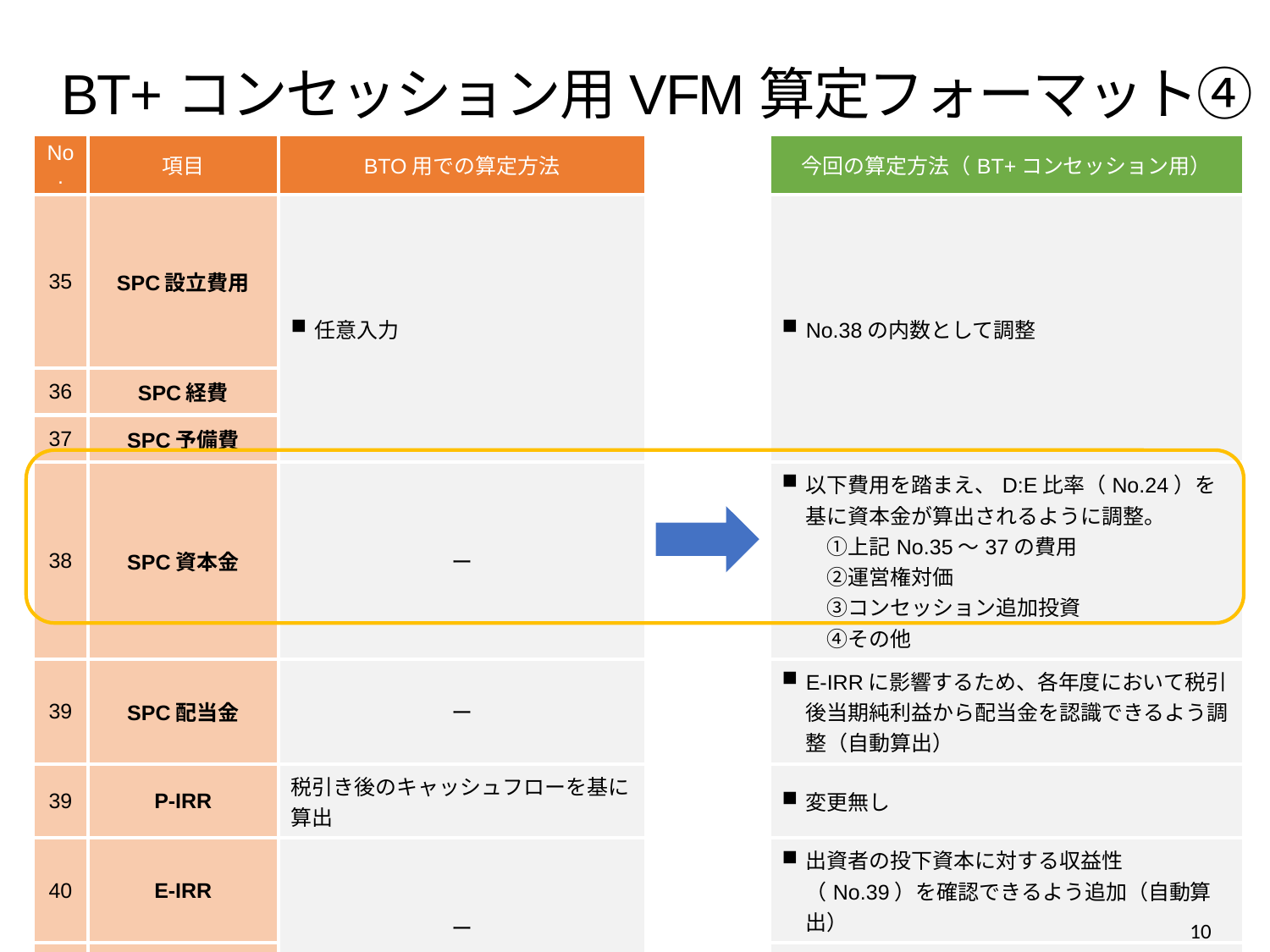

# BT+コンセッション用VFM算定フォーマット④
| No. | 項目 | BTO用での算定方法 |  | 今回の算定方法（BT+コンセッション用） |
| --- | --- | --- | --- | --- |
| 35 | SPC設立費用 | 任意入力 |  | No.38の内数として調整 |
| 36 | SPC経費 |  |  |  |
| 37 | SPC予備費 |  |  |  |
| 38 | SPC資本金 | ー |  | 以下費用を踏まえ、D:E比率（No.24）を基に資本金が算出されるように調整。 　①上記No.35～37の費用 　②運営権対価 　③コンセッション追加投資 　④その他 |
| 39 | SPC配当金 | ー |  | E-IRRに影響するため、各年度において税引後当期純利益から配当金を認識できるよう調整（自動算出） |
| 39 | P-IRR | 税引き後のキャッシュフローを基に算出 |  | 変更無し |
| 40 | E-IRR | ー |  | 出資者の投下資本に対する収益性（No.39）を確認できるよう追加（自動算出） |
| 41 | WACC |  |  | P-IRRと比較してプロジェクトの採算性を検証できるよう追加（自動算出） |

10